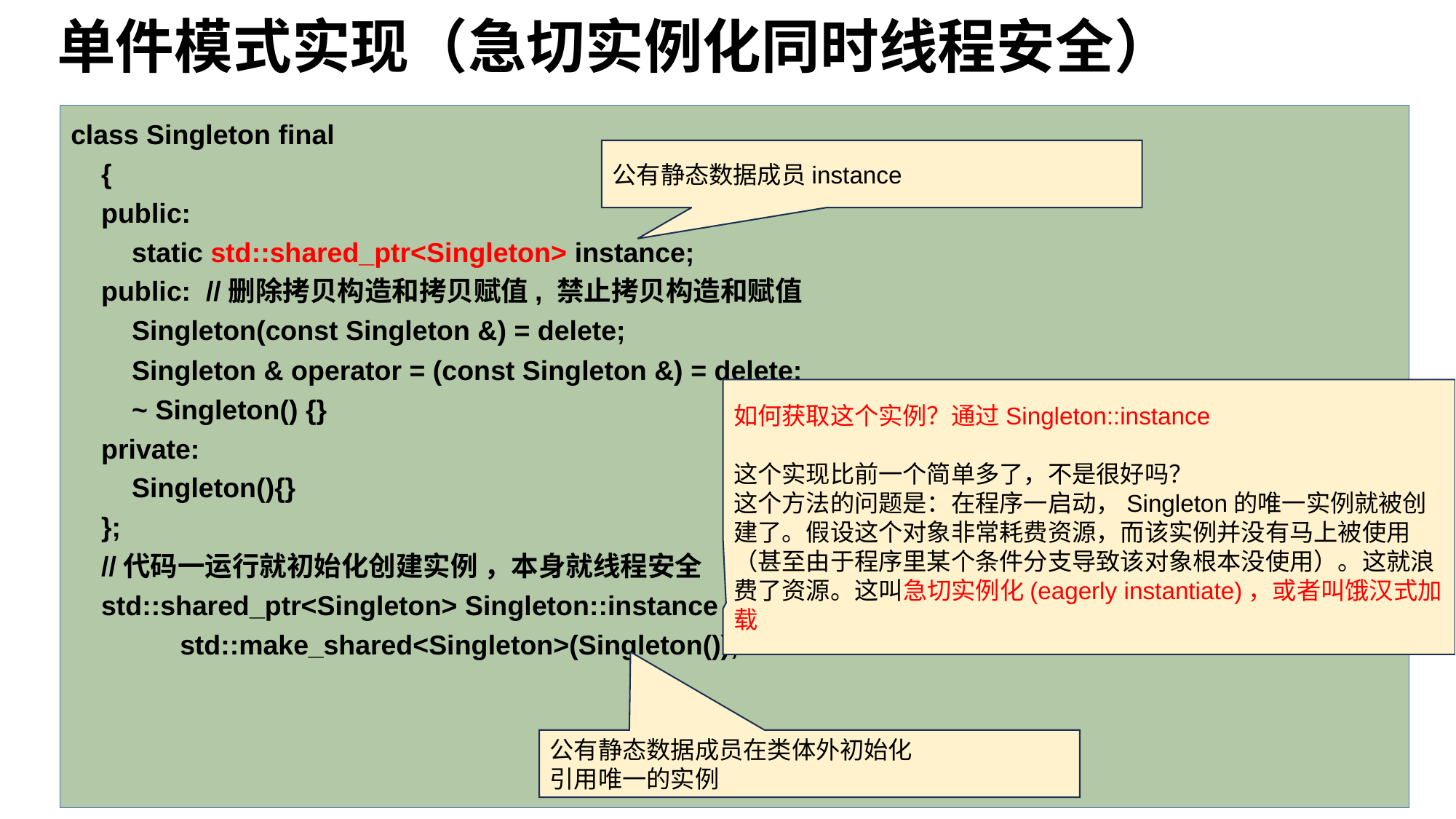

# 单件模式实现（急切实例化同时线程安全）
class Singleton final
    {
    public:
        static std::shared_ptr<Singleton> instance;
    public:  //删除拷贝构造和拷贝赋值, 禁止拷贝构造和赋值
        Singleton(const Singleton &) = delete;
        Singleton & operator = (const Singleton &) = delete;
        ~ Singleton() {}
    private:
        Singleton(){}
    };
    //代码一运行就初始化创建实例 ，本身就线程安全
    std::shared_ptr<Singleton> Singleton::instance =
	std::make_shared<Singleton>(Singleton());
公有静态数据成员instance
如何获取这个实例？通过Singleton::instance

这个实现比前一个简单多了，不是很好吗？
这个方法的问题是：在程序一启动，Singleton的唯一实例就被创建了。假设这个对象非常耗费资源，而该实例并没有马上被使用（甚至由于程序里某个条件分支导致该对象根本没使用）。这就浪费了资源。这叫急切实例化(eagerly instantiate)，或者叫饿汉式加载
公有静态数据成员在类体外初始化
引用唯一的实例